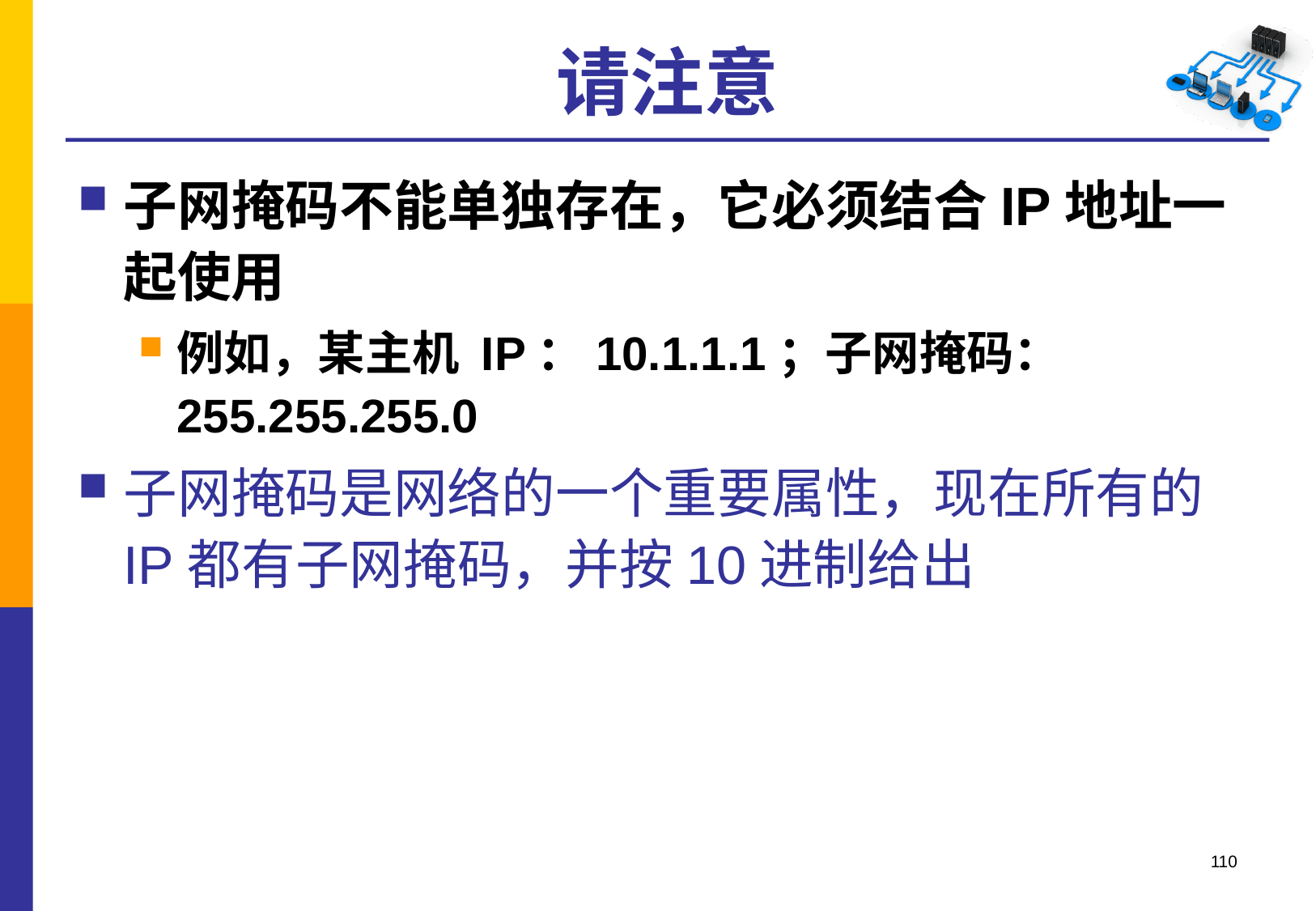

# 请注意
子网掩码不能单独存在，它必须结合IP地址一起使用
例如，某主机 IP：10.1.1.1；子网掩码：255.255.255.0
子网掩码是网络的一个重要属性，现在所有的IP都有子网掩码，并按10进制给出

110